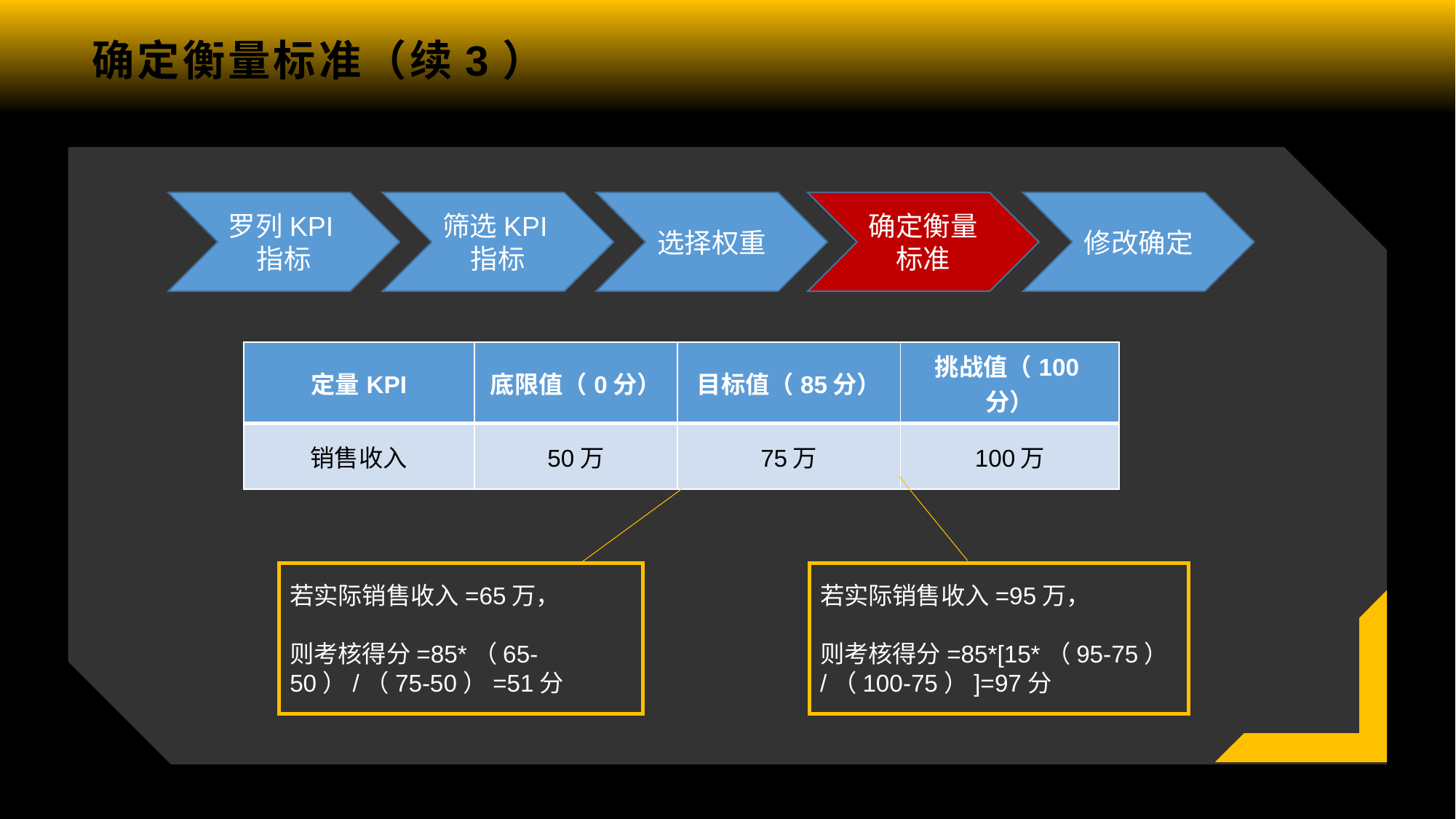

# 确定衡量标准（续3）

罗列KPI指标
筛选KPI指标
选择权重
确定衡量标准
修改确定
| 定量KPI | 底限值（0分） | 目标值（85分） | 挑战值（100分） |
| --- | --- | --- | --- |
| 销售收入 | 50万 | 75万 | 100万 |
若实际销售收入=65万，

则考核得分=85*（65-50）/（75-50）=51分
若实际销售收入=95万，

则考核得分=85*[15*（95-75）/（100-75）]=97分